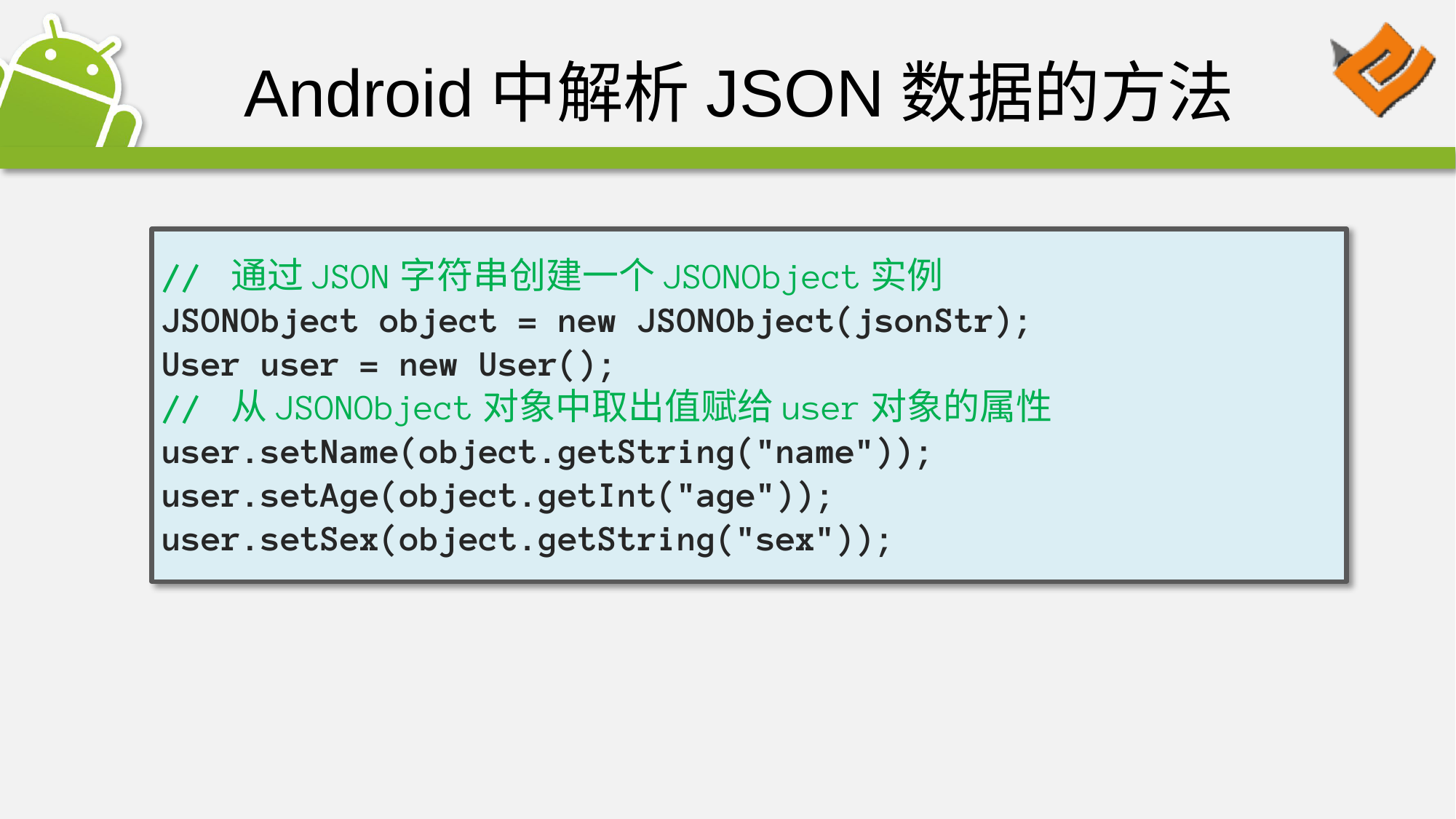

# Android中解析JSON数据的方法
// 通过JSON字符串创建一个JSONObject实例
JSONObject object = new JSONObject(jsonStr);
User user = new User();
// 从JSONObject对象中取出值赋给user对象的属性
user.setName(object.getString("name"));
user.setAge(object.getInt("age"));
user.setSex(object.getString("sex"));